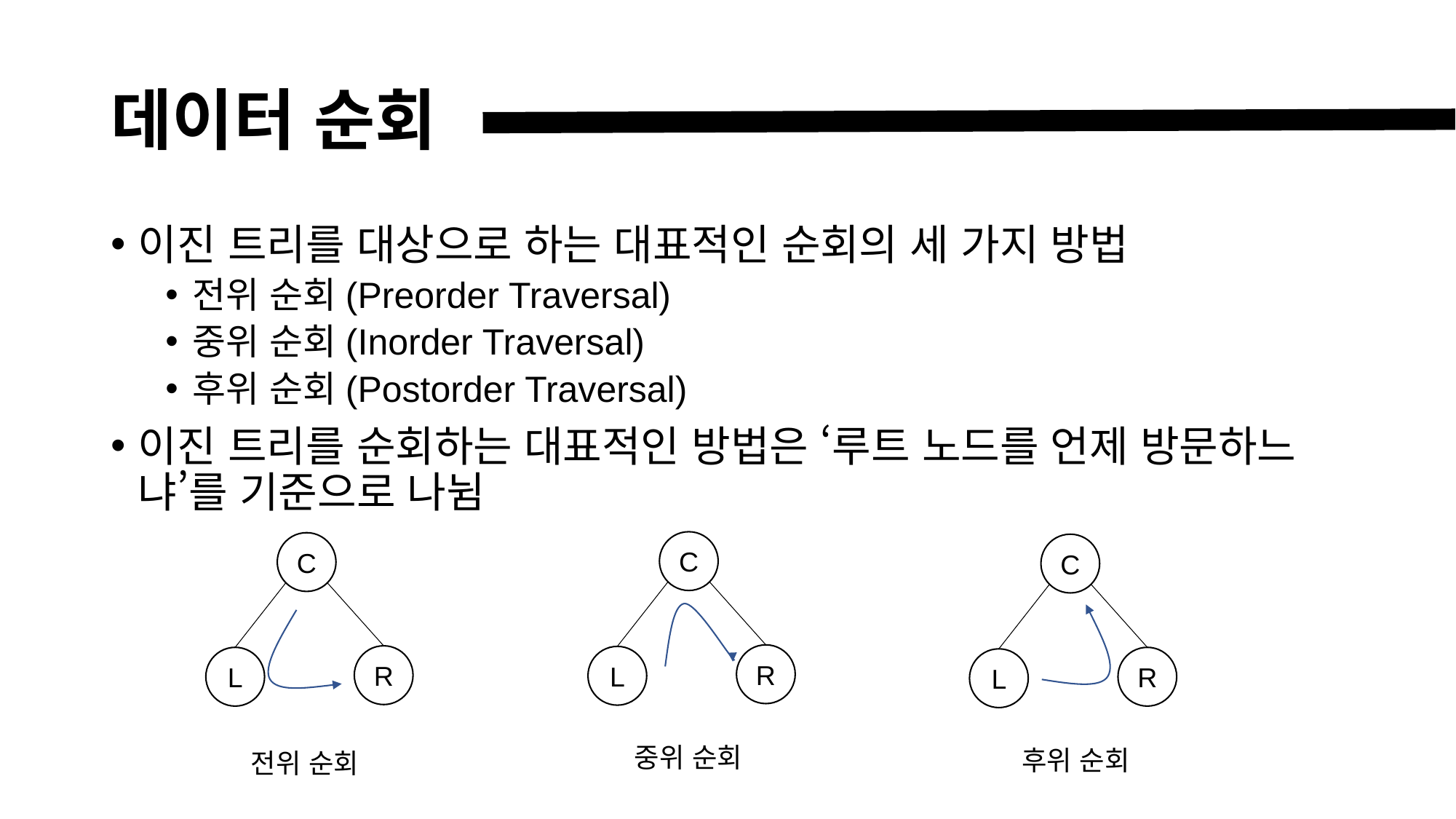

# 데이터 순회
이진 트리를 대상으로 하는 대표적인 순회의 세 가지 방법
전위 순회(Preorder Traversal)
중위 순회(Inorder Traversal)
후위 순회(Postorder Traversal)
이진 트리를 순회하는 대표적인 방법은 ‘루트 노드를 언제 방문하느냐’를 기준으로 나뉨
C
C
C

R
R
L
L
R
L
중위 순회
후위 순회
전위 순회